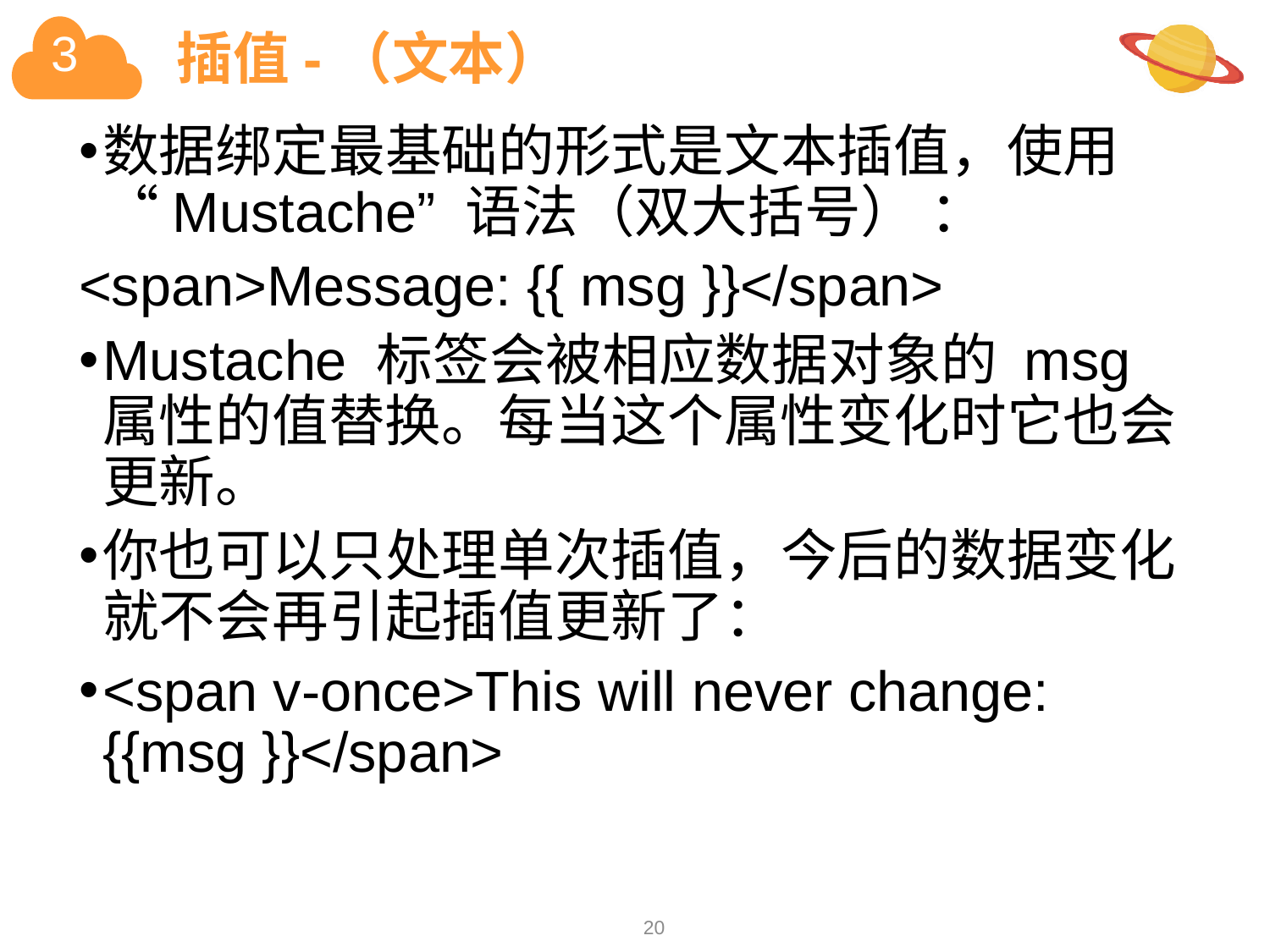

# 插值-（文本）
数据绑定最基础的形式是文本插值，使用 “Mustache” 语法（双大括号） ：
<span>Message: {{ msg }}</span>
Mustache 标签会被相应数据对象的 msg 属性的值替换。每当这个属性变化时它也会更新。
你也可以只处理单次插值，今后的数据变化就不会再引起插值更新了：
<span v-once>This will never change: {{msg }}</span>

20